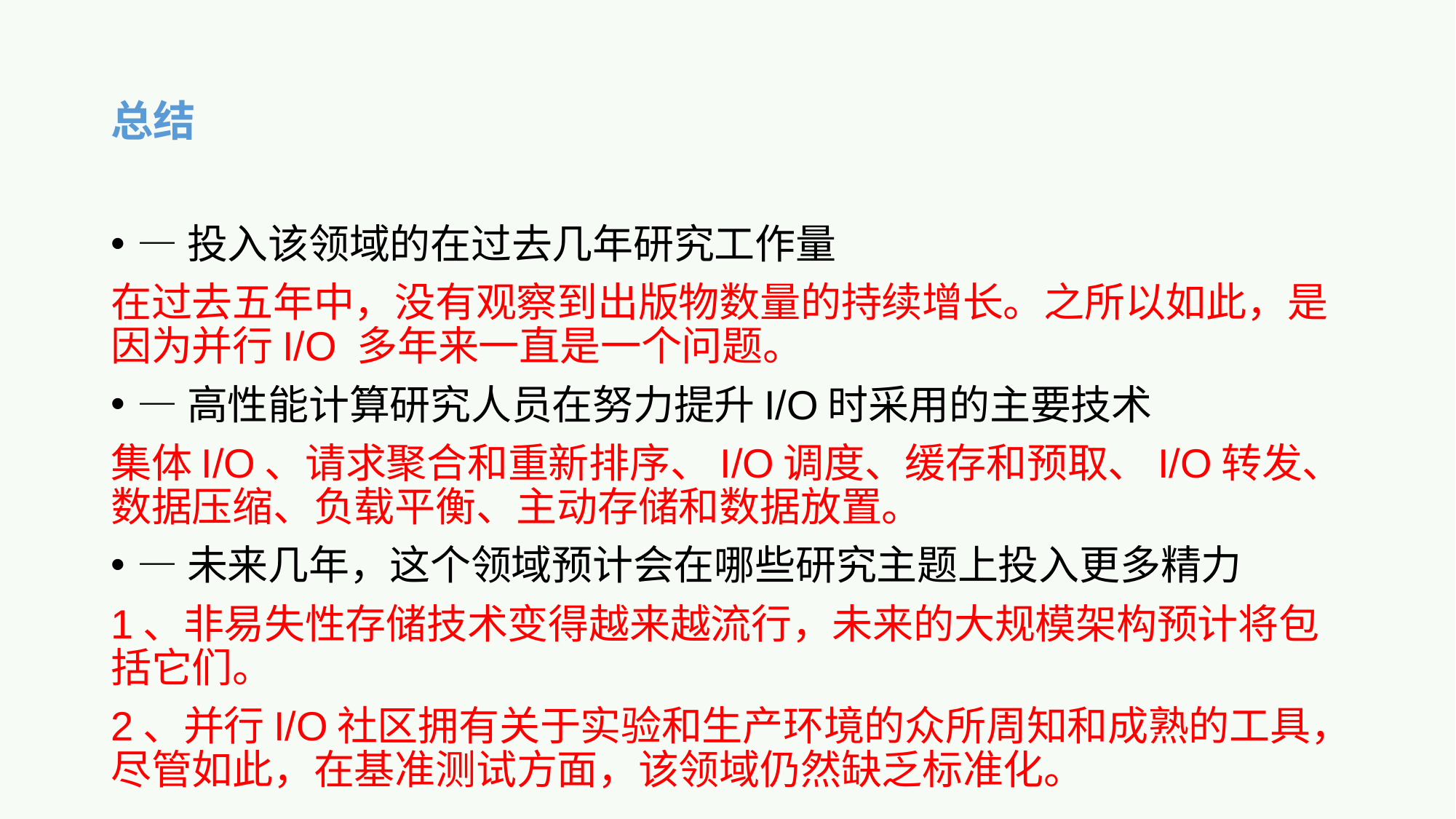

# 总结
—投入该领域的在过去几年研究工作量
在过去五年中，没有观察到出版物数量的持续增长。之所以如此，是因为并行I/O 多年来一直是一个问题。
—高性能计算研究人员在努力提升I/O时采用的主要技术
集体I/O、请求聚合和重新排序、I/O调度、缓存和预取、I/O转发、数据压缩、负载平衡、主动存储和数据放置。
—未来几年，这个领域预计会在哪些研究主题上投入更多精力
1、非易失性存储技术变得越来越流行，未来的大规模架构预计将包括它们。
2、并行I/O社区拥有关于实验和生产环境的众所周知和成熟的工具，尽管如此，在基准测试方面，该领域仍然缺乏标准化。